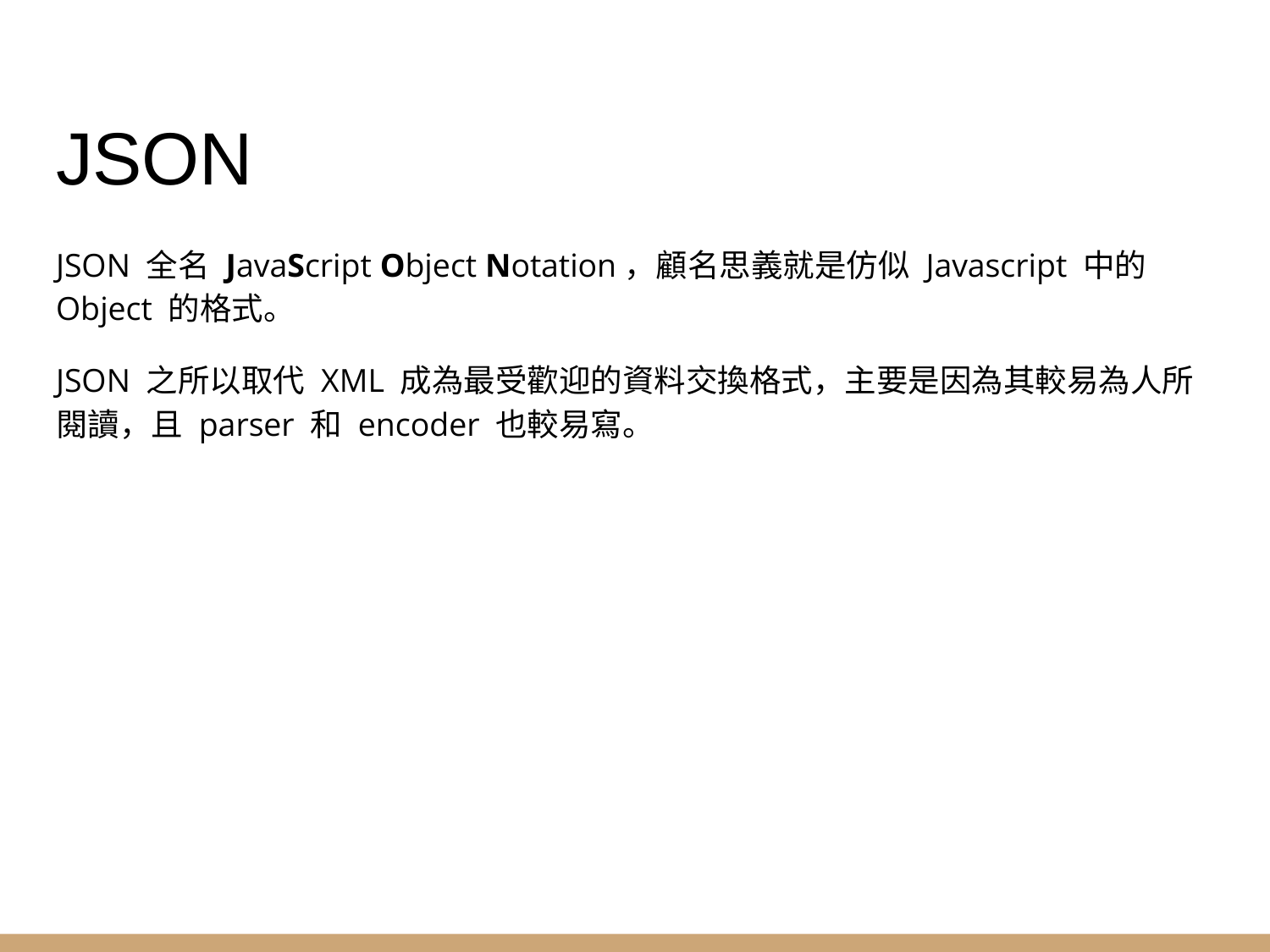

# JSON
JSON 全名 JavaScript Object Notation，顧名思義就是仿似 Javascript 中的 Object 的格式。
JSON 之所以取代 XML 成為最受歡迎的資料交換格式，主要是因為其較易為人所閱讀，且 parser 和 encoder 也較易寫。